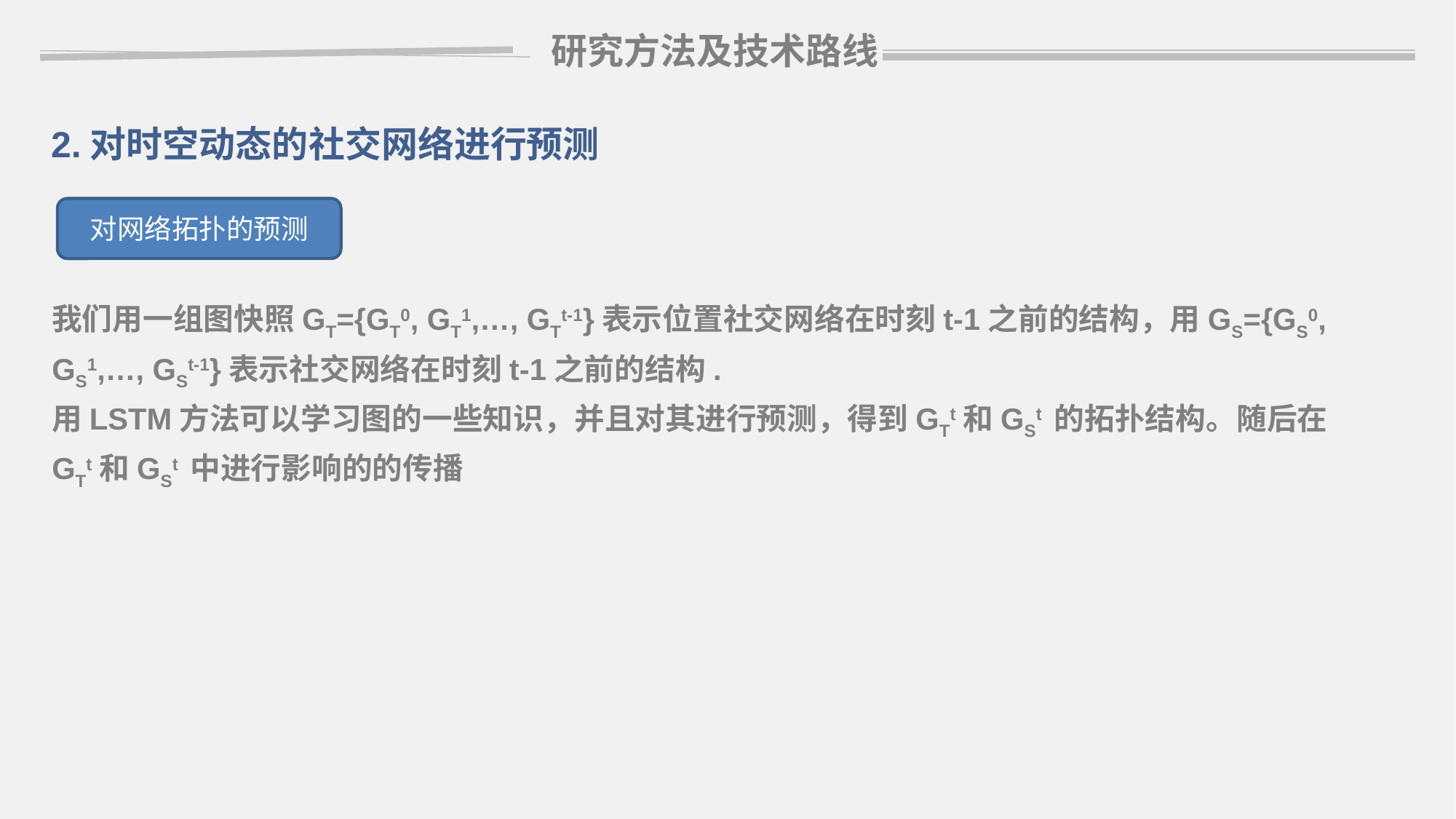

研究方法及技术路线
2.对时空动态的社交网络进行预测
对网络拓扑的预测
我们用一组图快照GT={GT0, GT1,…, GTt-1}表示位置社交网络在时刻t-1之前的结构，用GS={GS0, GS1,…, GSt-1}表示社交网络在时刻t-1之前的结构.
用LSTM方法可以学习图的一些知识，并且对其进行预测，得到GTt和GSt 的拓扑结构。随后在GTt和GSt 中进行影响的的传播